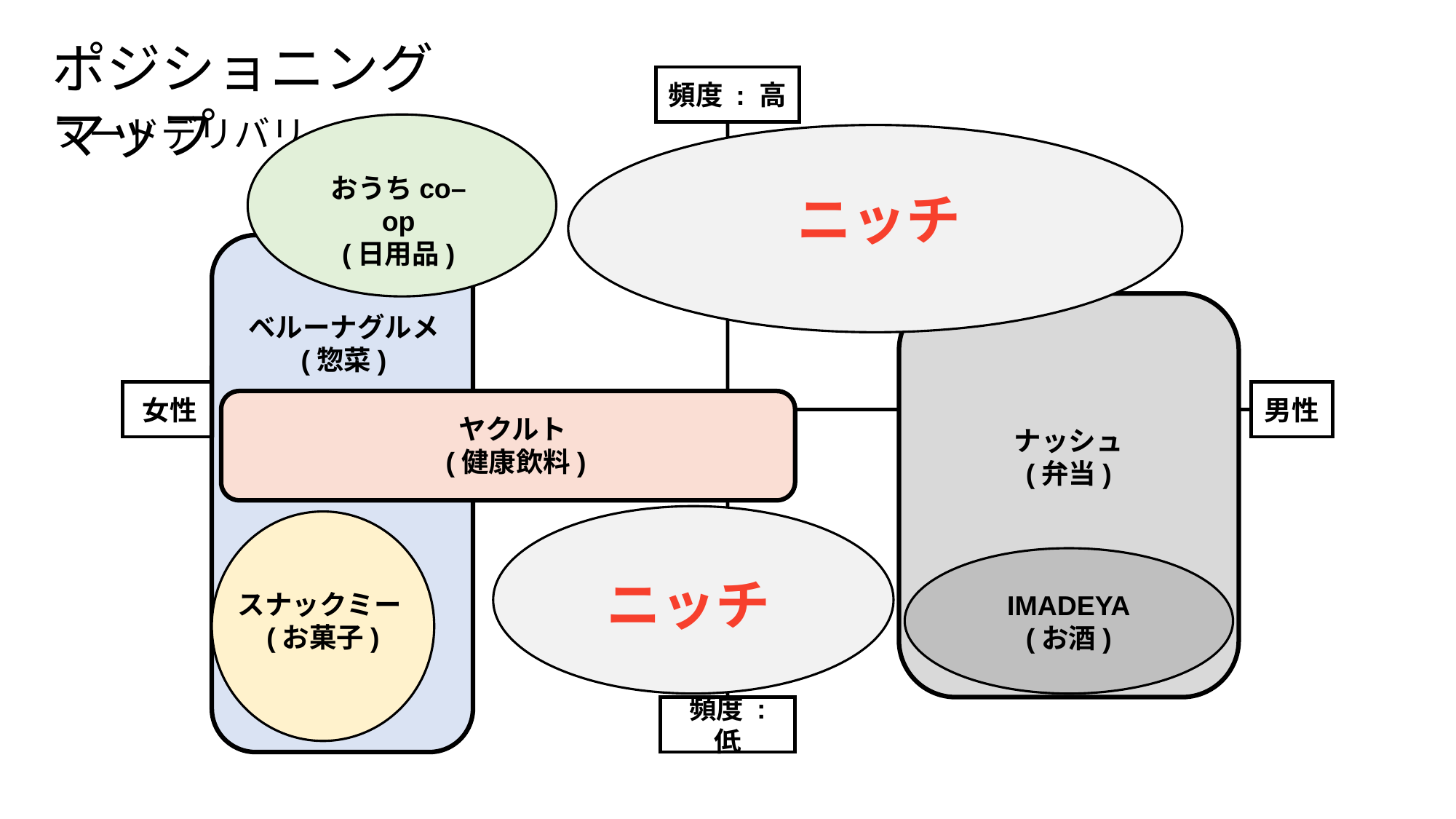

ポジショニングマップ
頻度 : 高
フードデリバリー

おうちco–op
(日用品)
ニッチ

ベルーナグルメ
(惣菜)
女性
男性

ヤクルト(健康飲料)
ナッシュ
(弁当)

ニッチ
スナックミー(お菓子)
IMADEYA
(お酒)
頻度 : 低